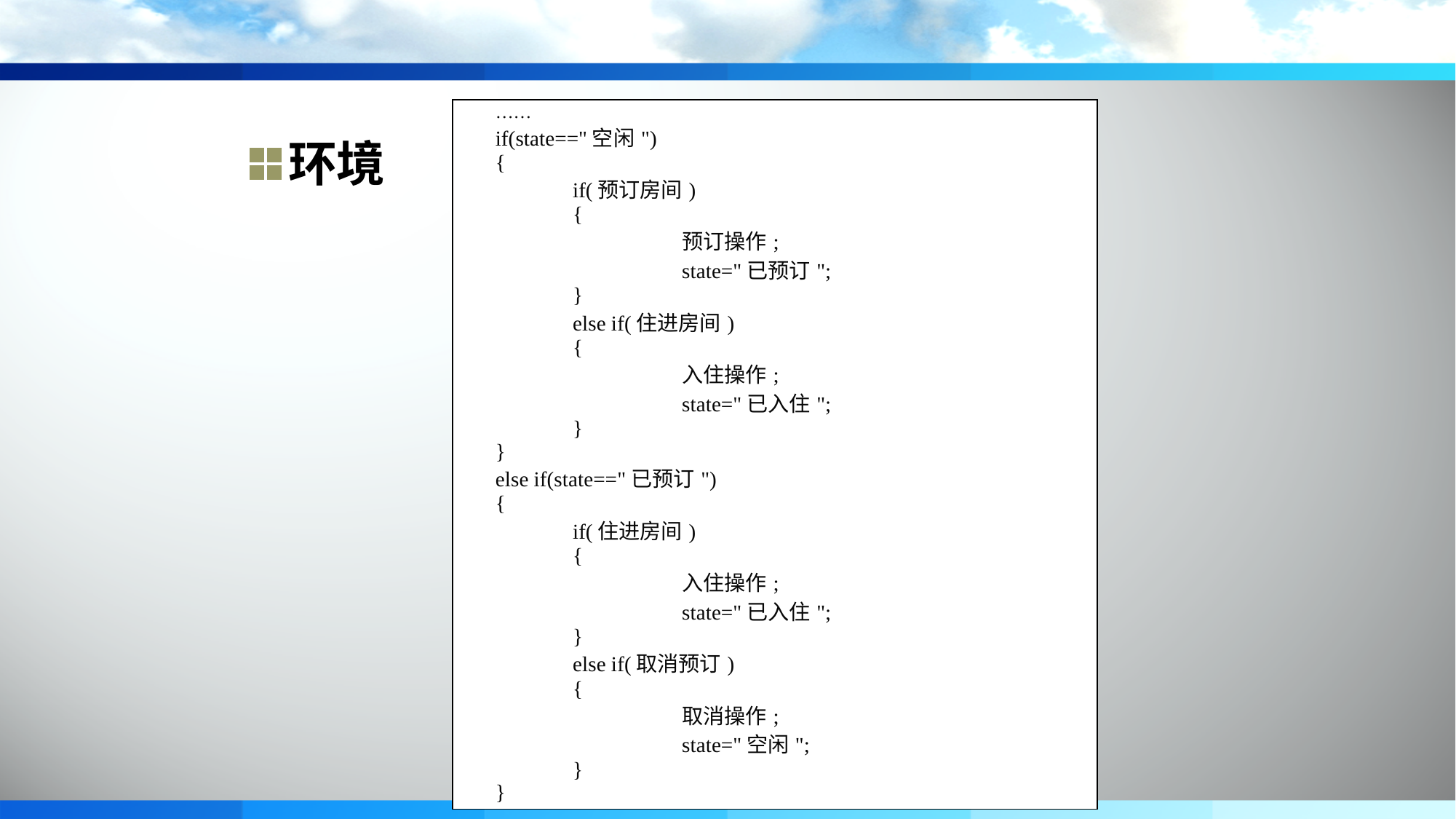

| …… if(state=="空闲") { if(预订房间) { 预订操作; state="已预订"; } else if(住进房间) { 入住操作; state="已入住"; } } else if(state=="已预订") { if(住进房间) { 入住操作; state="已入住"; } else if(取消预订) { 取消操作; state="空闲"; } } |
| --- |
环境